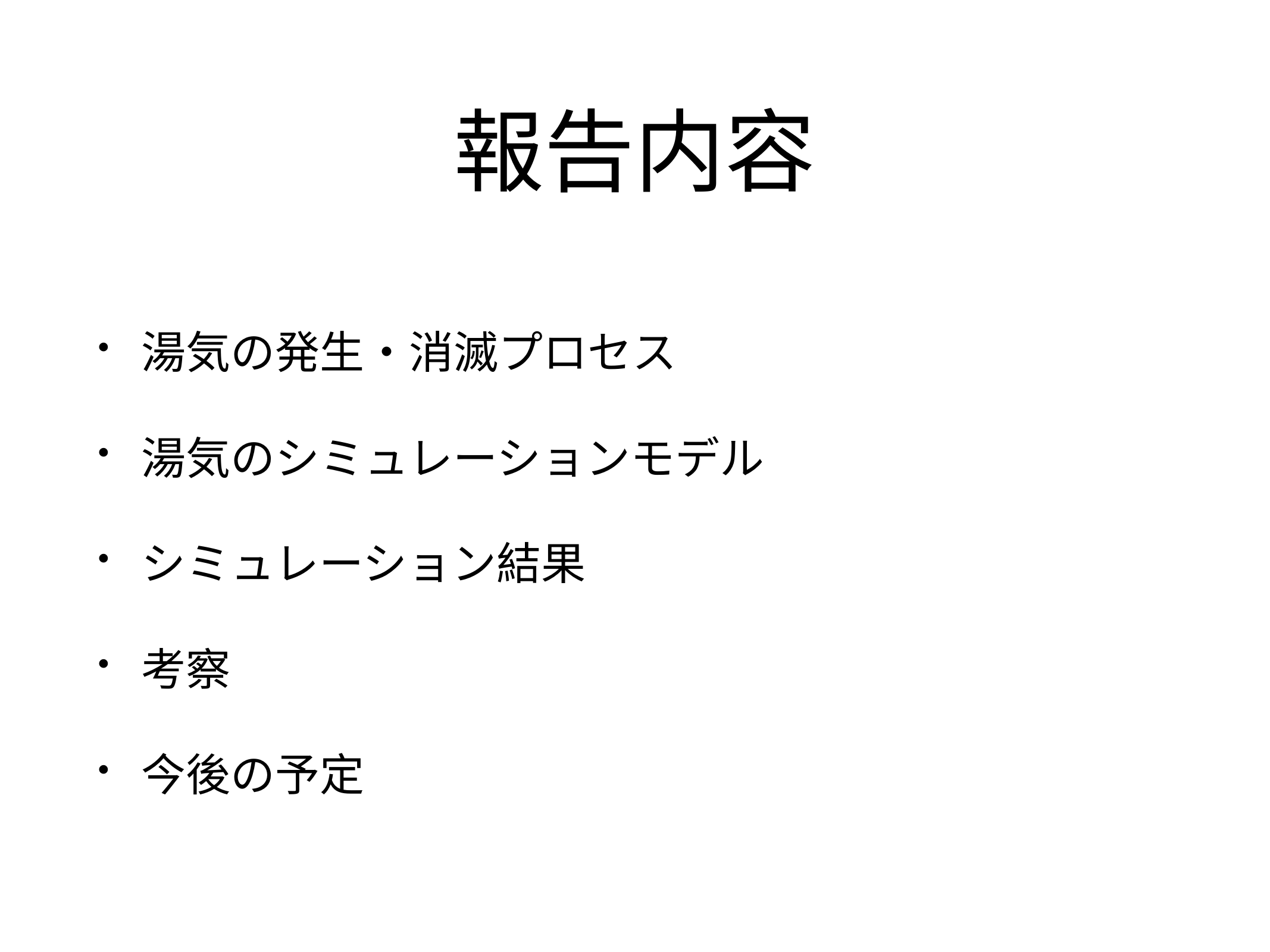

# 報告内容
湯気の発生・消滅プロセス
湯気のシミュレーションモデル
シミュレーション結果
考察
今後の予定